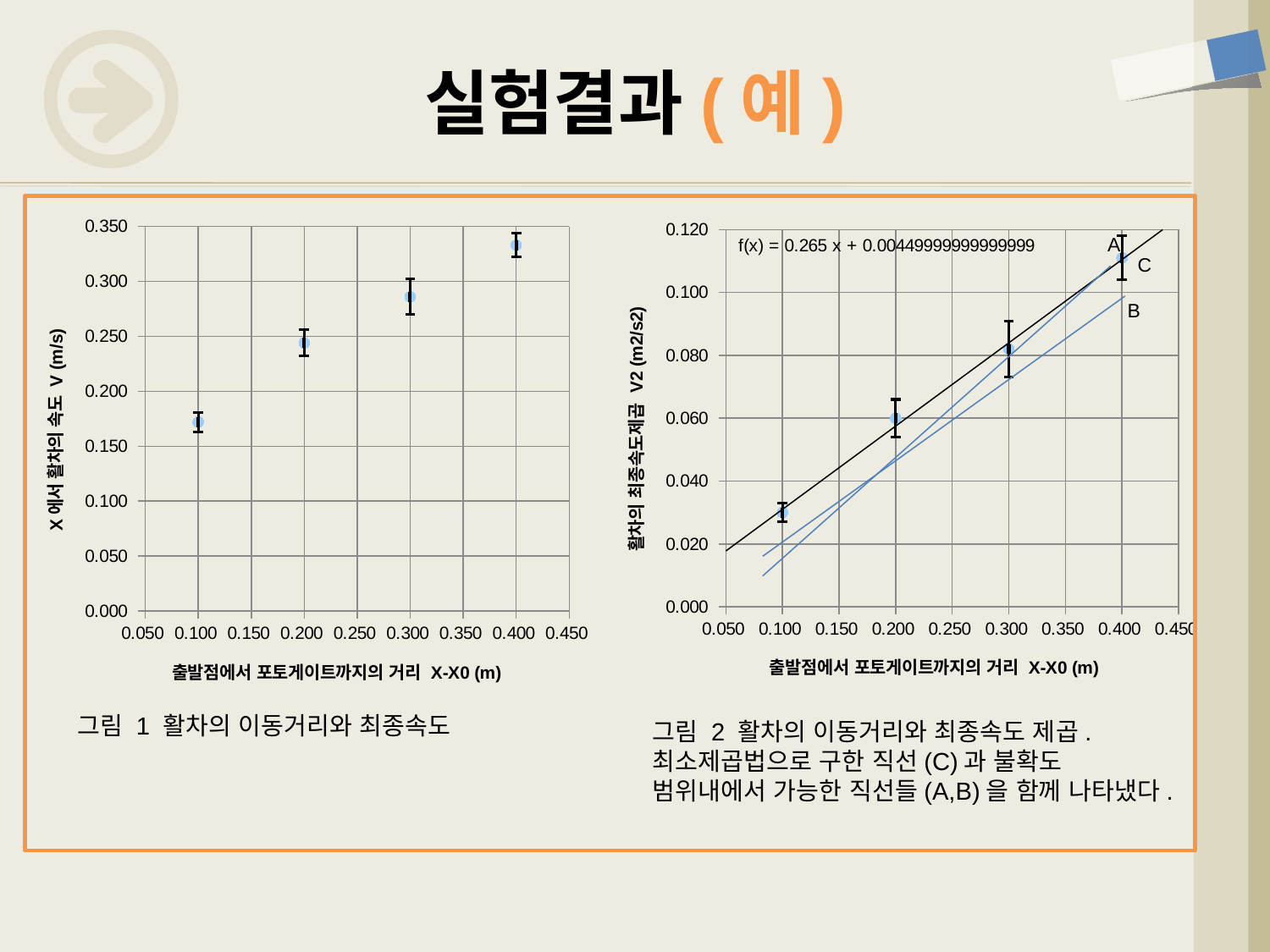

# 실험결과(예)

### Chart

| Category |  |
|---|---|

### Chart

| Category |  |
|---|---|
A
C
B
그림 1 활차의 이동거리와 최종속도
그림 2 활차의 이동거리와 최종속도 제곱. 최소제곱법으로 구한 직선(C)과 불확도 범위내에서 가능한 직선들(A,B)을 함께 나타냈다.